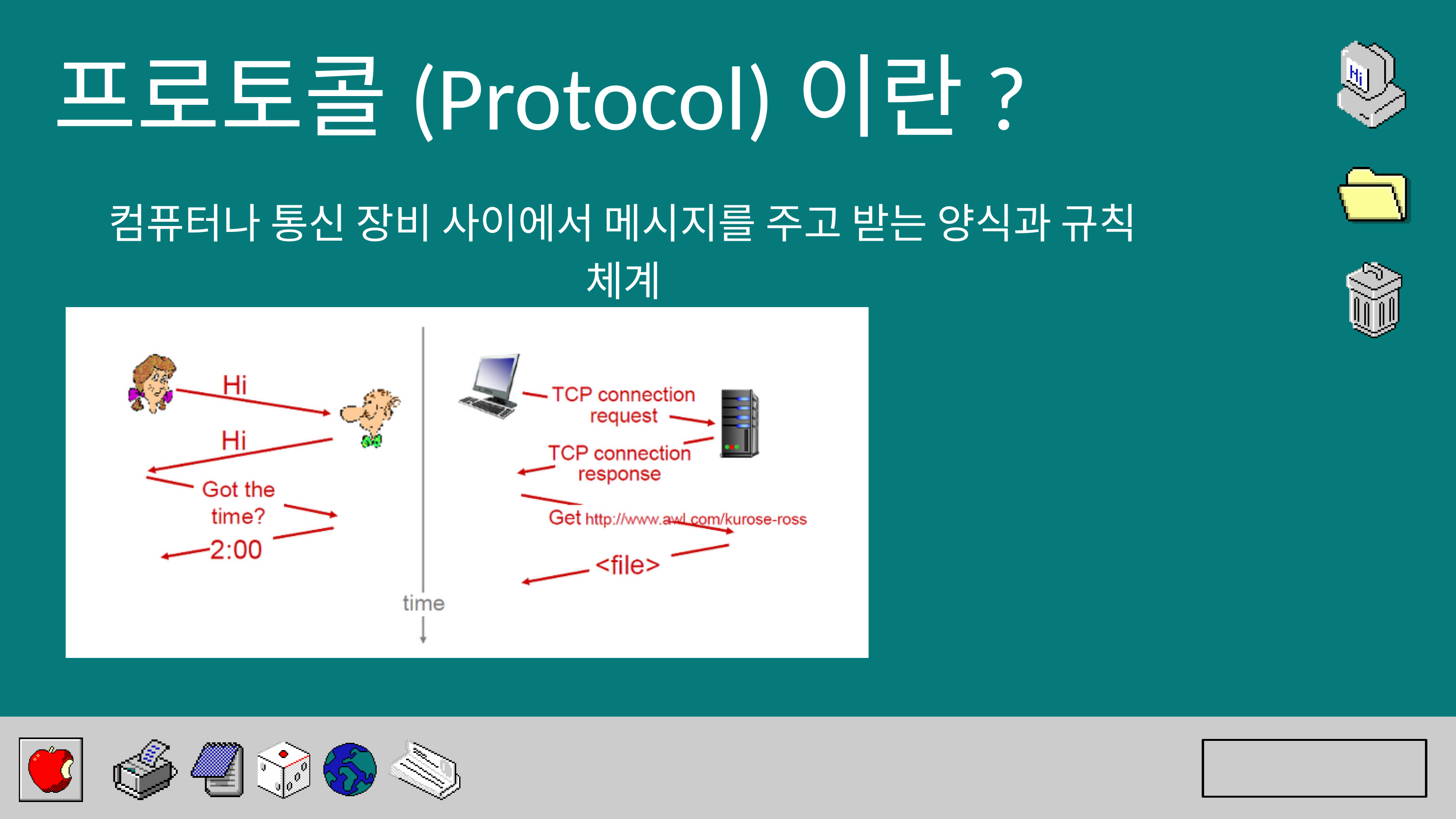

프로토콜(Protocol)이란?

컴퓨터나 통신 장비 사이에서 메시지를 주고 받는 양식과 규칙 체계

Back to Agenda Page